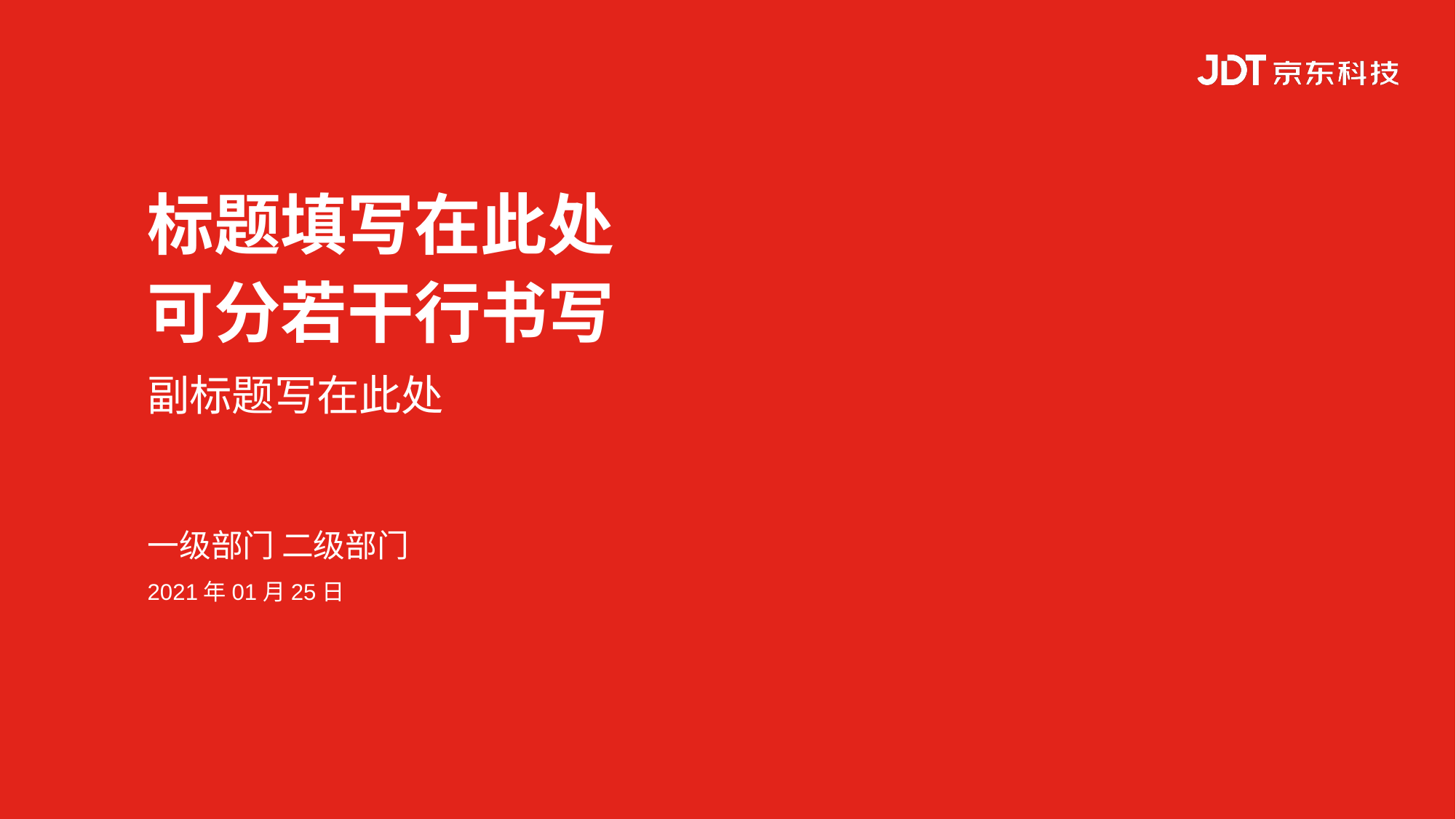

标题填写在此处
可分若干行书写
副标题写在此处
一级部门 二级部门
2021年01月25日